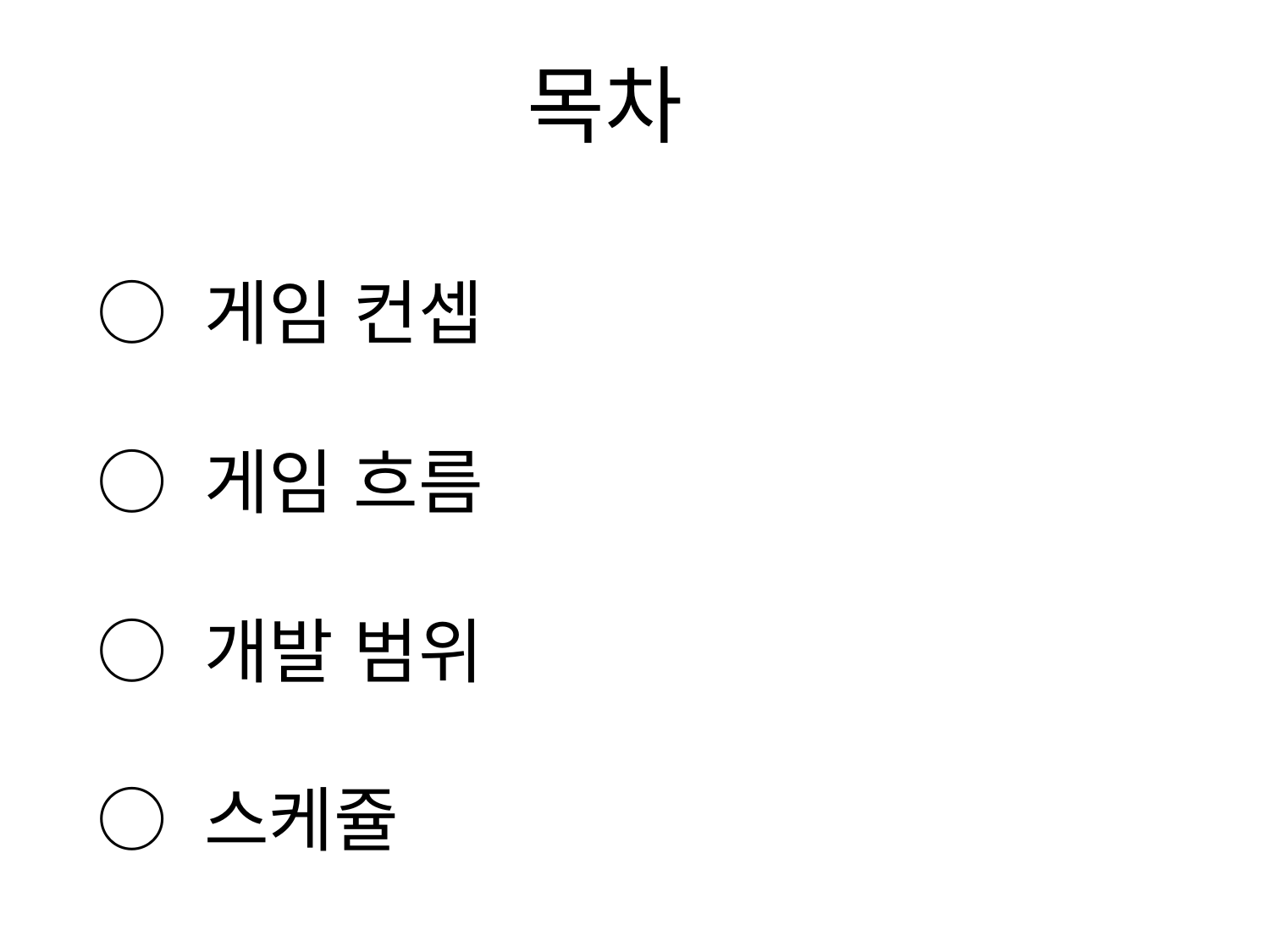

목차

○ 게임 컨셉

○ 게임 흐름

○ 개발 범위

○ 스케쥴